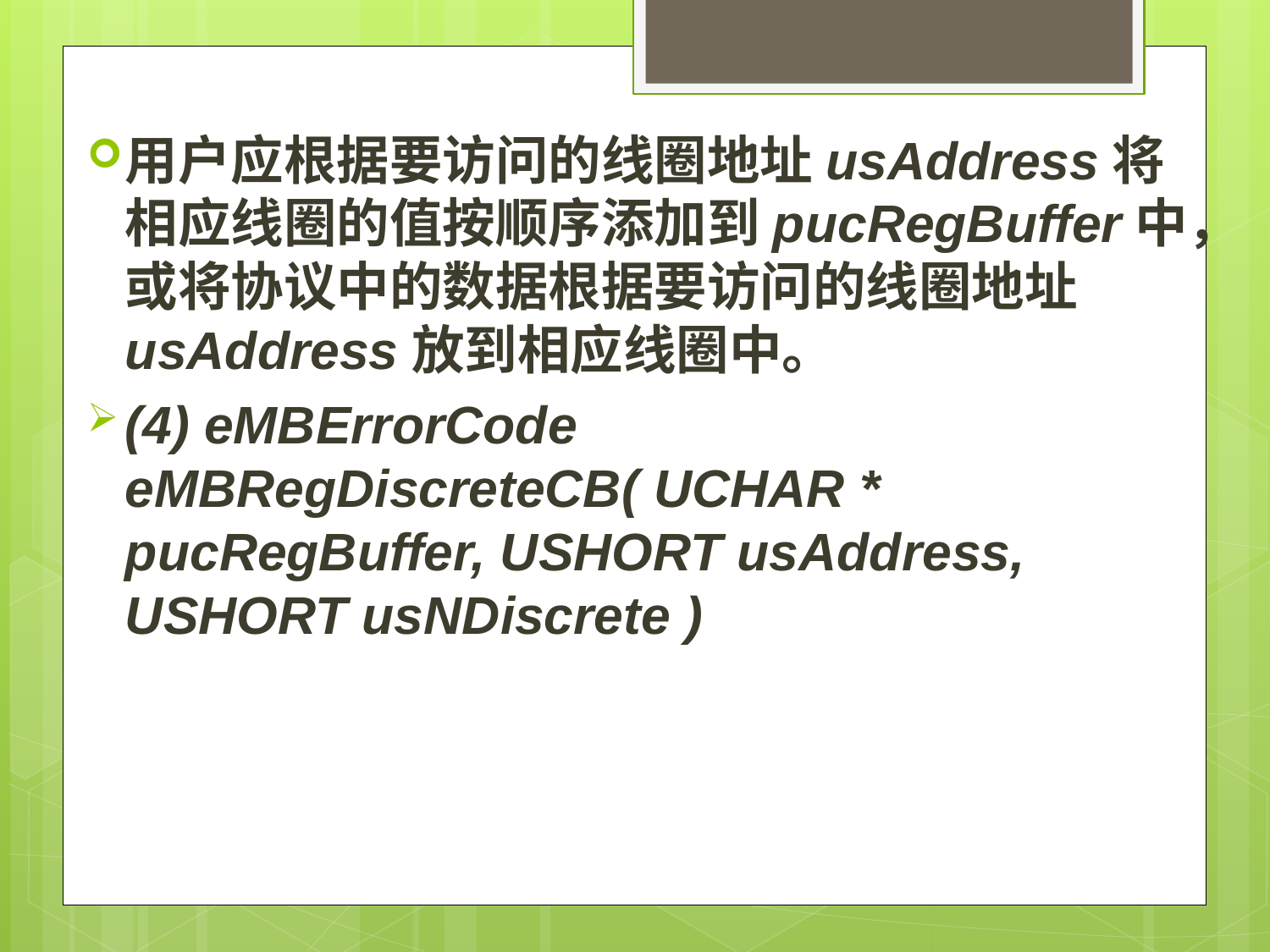

用户应根据要访问的线圈地址usAddress将相应线圈的值按顺序添加到pucRegBuffer中，或将协议中的数据根据要访问的线圈地址usAddress放到相应线圈中。
(4) eMBErrorCode eMBRegDiscreteCB( UCHAR * pucRegBuffer, USHORT usAddress, USHORT usNDiscrete )